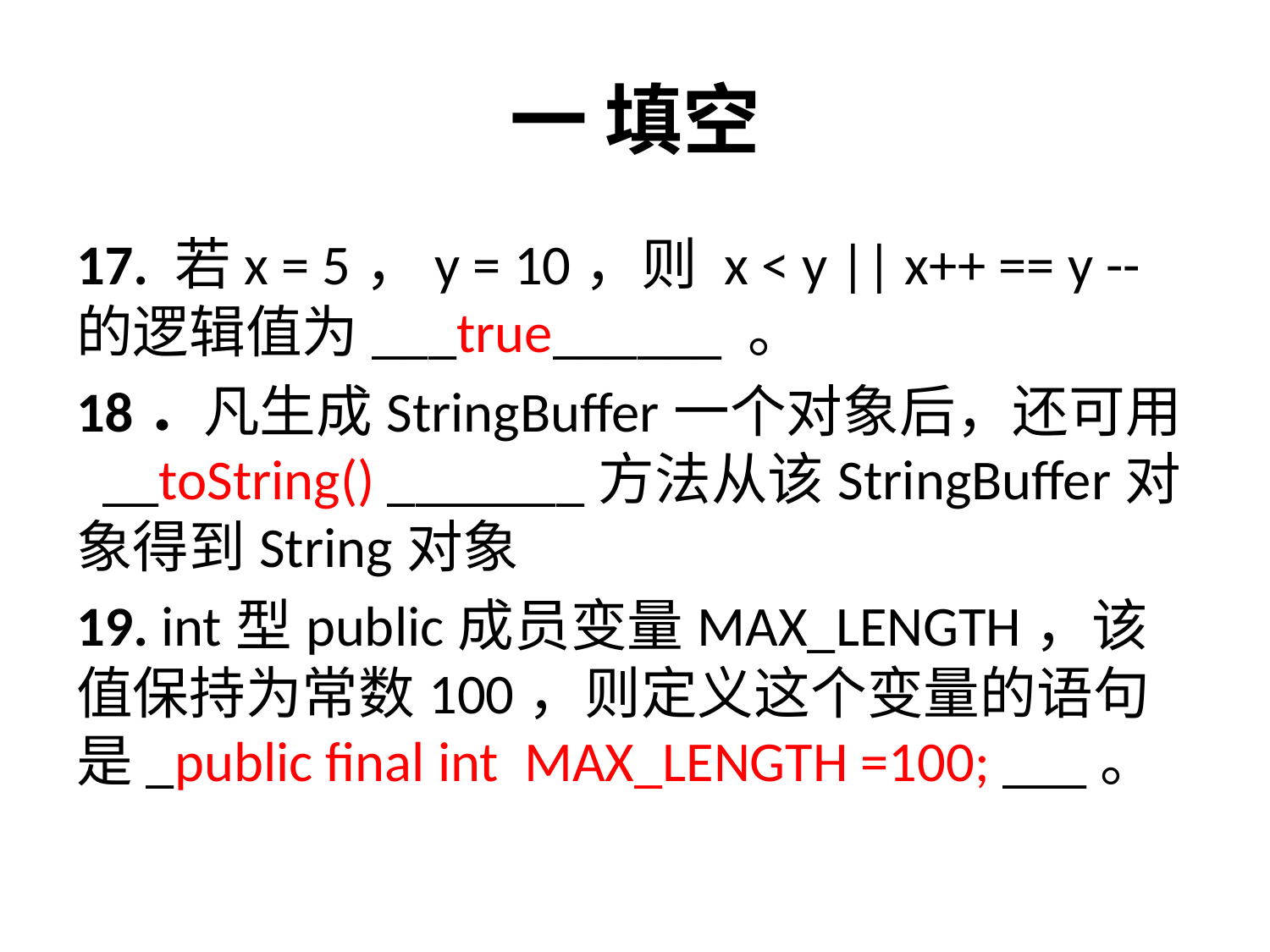

# 一 填空
17. 若x = 5，y = 10，则 x < y || x++ == y --的逻辑值为___true______ 。
18．凡生成StringBuffer一个对象后，还可用 __toString() _______方法从该StringBuffer对象得到String对象
19. int型public成员变量MAX_LENGTH，该值保持为常数100，则定义这个变量的语句是_public final int  MAX_LENGTH =100; ___。